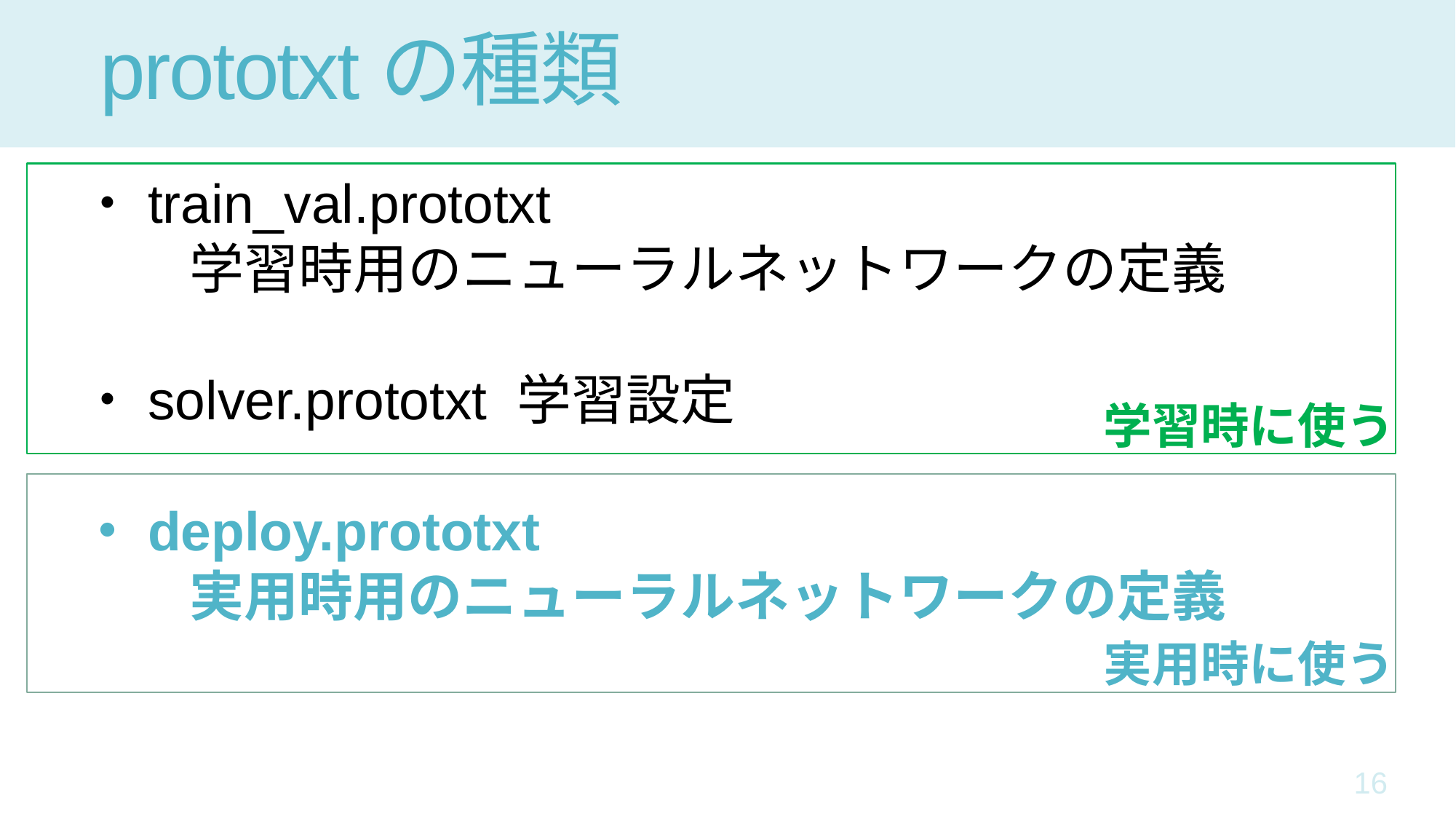

# prototxtの種類

・train_val.prototxt
	学習時用のニューラルネットワークの定義

・solver.prototxt	学習設定

・deploy.prototxt
	実用時用のニューラルネットワークの定義

学習時に使う

実用時に使う